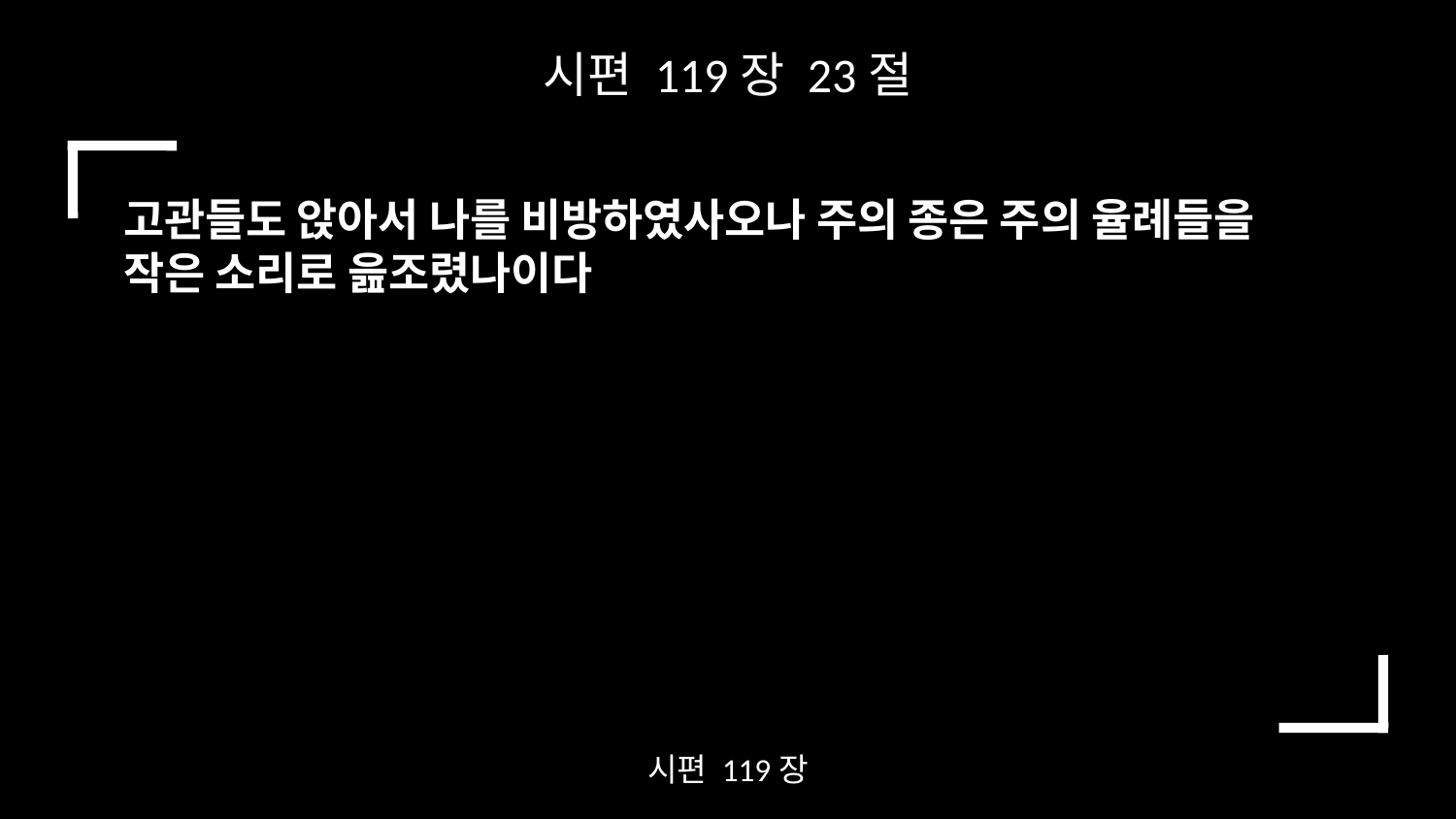

시편 119장 23절

고관들도 앉아서 나를 비방하였사오나 주의 종은 주의 율례들을 작은 소리로 읊조렸나이다

시편 119장